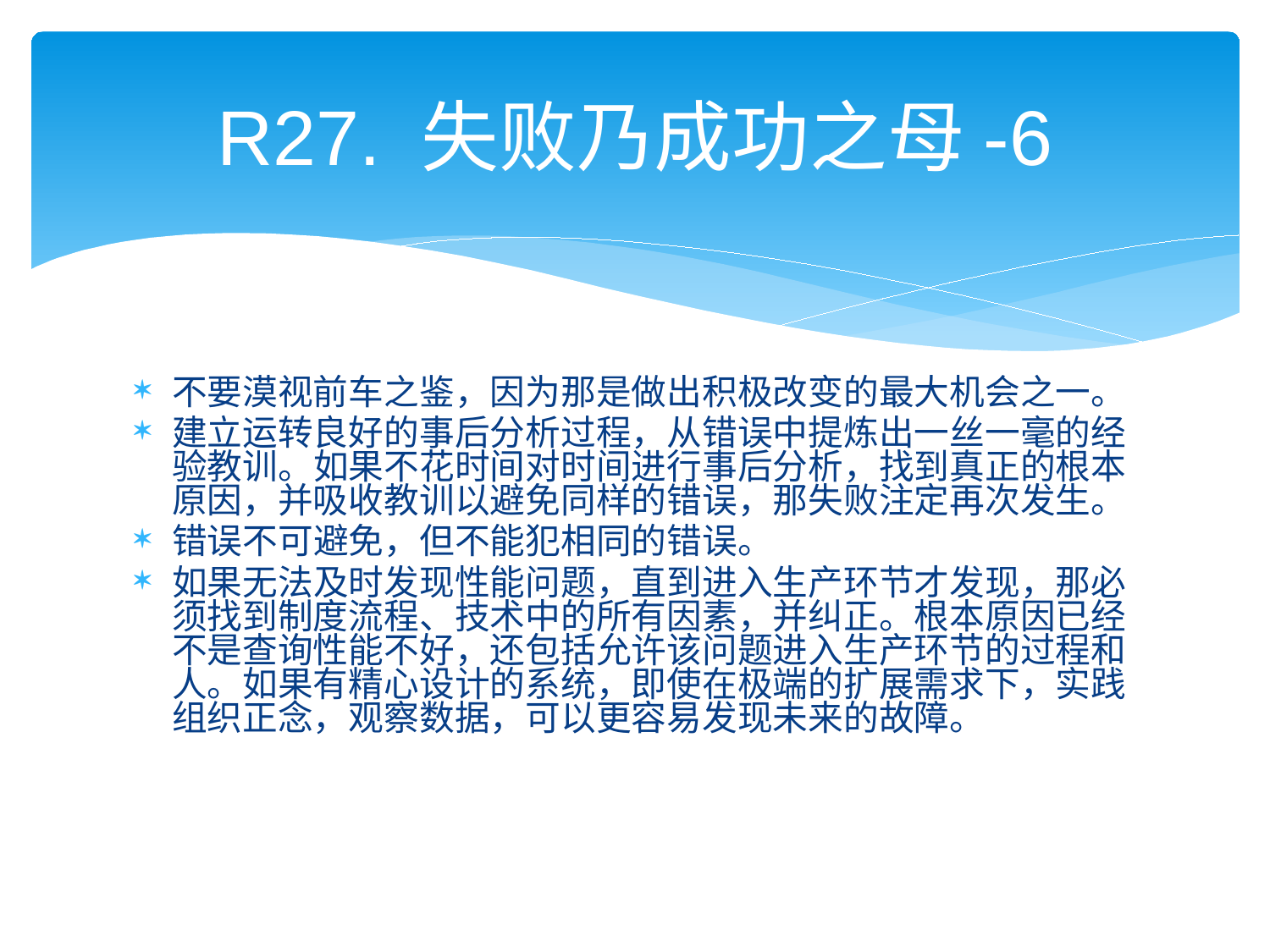

# R27. 失败乃成功之母-6
不要漠视前车之鉴，因为那是做出积极改变的最大机会之一。
建立运转良好的事后分析过程，从错误中提炼出一丝一毫的经验教训。如果不花时间对时间进行事后分析，找到真正的根本原因，并吸收教训以避免同样的错误，那失败注定再次发生。
错误不可避免，但不能犯相同的错误。
如果无法及时发现性能问题，直到进入生产环节才发现，那必须找到制度流程、技术中的所有因素，并纠正。根本原因已经不是查询性能不好，还包括允许该问题进入生产环节的过程和人。如果有精心设计的系统，即使在极端的扩展需求下，实践组织正念，观察数据，可以更容易发现未来的故障。